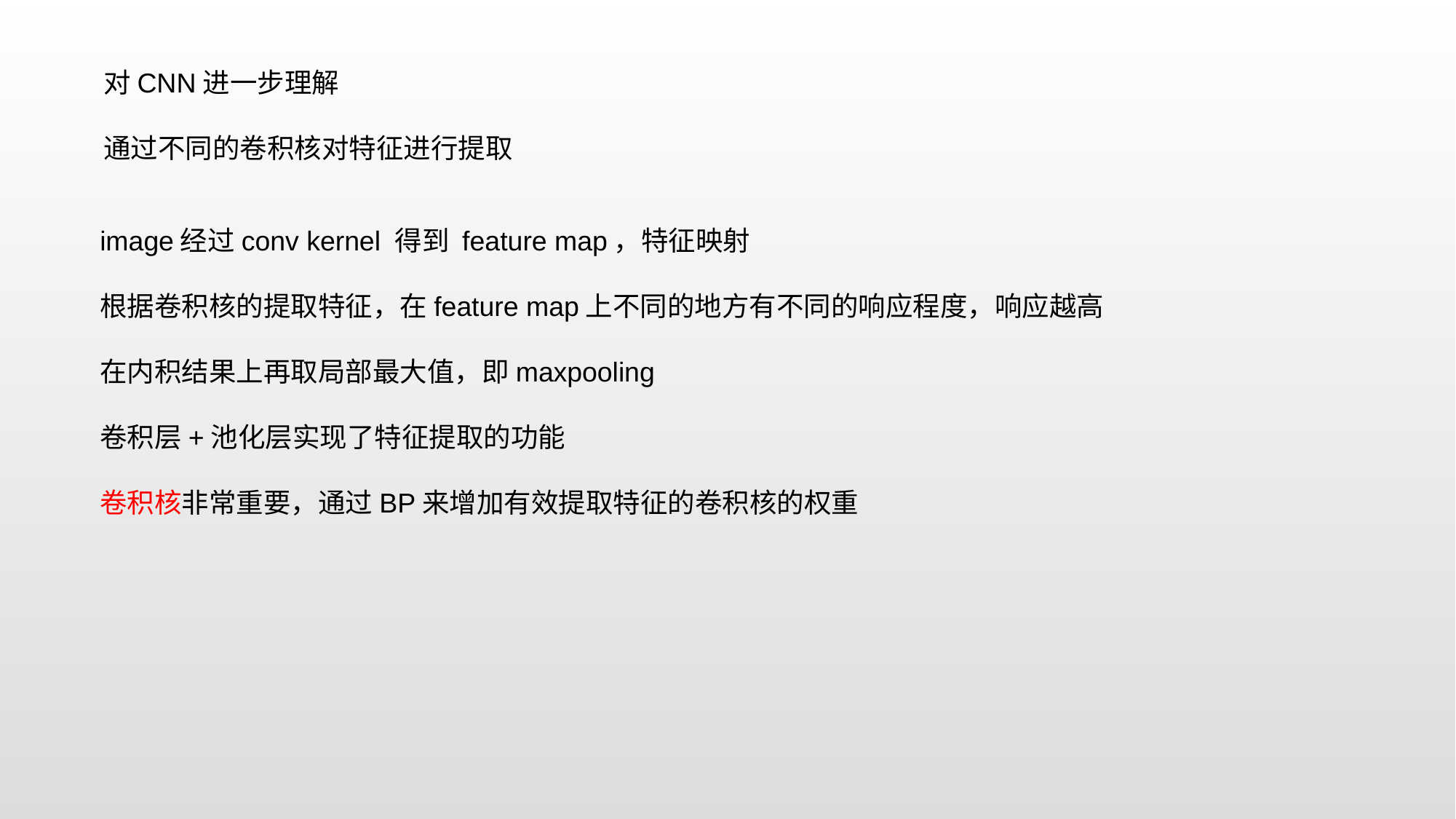

对CNN进一步理解

通过不同的卷积核对特征进行提取
image经过conv kernel 得到 feature map，特征映射

根据卷积核的提取特征，在feature map上不同的地方有不同的响应程度，响应越高

在内积结果上再取局部最大值，即maxpooling

卷积层+池化层实现了特征提取的功能

卷积核非常重要，通过BP来增加有效提取特征的卷积核的权重